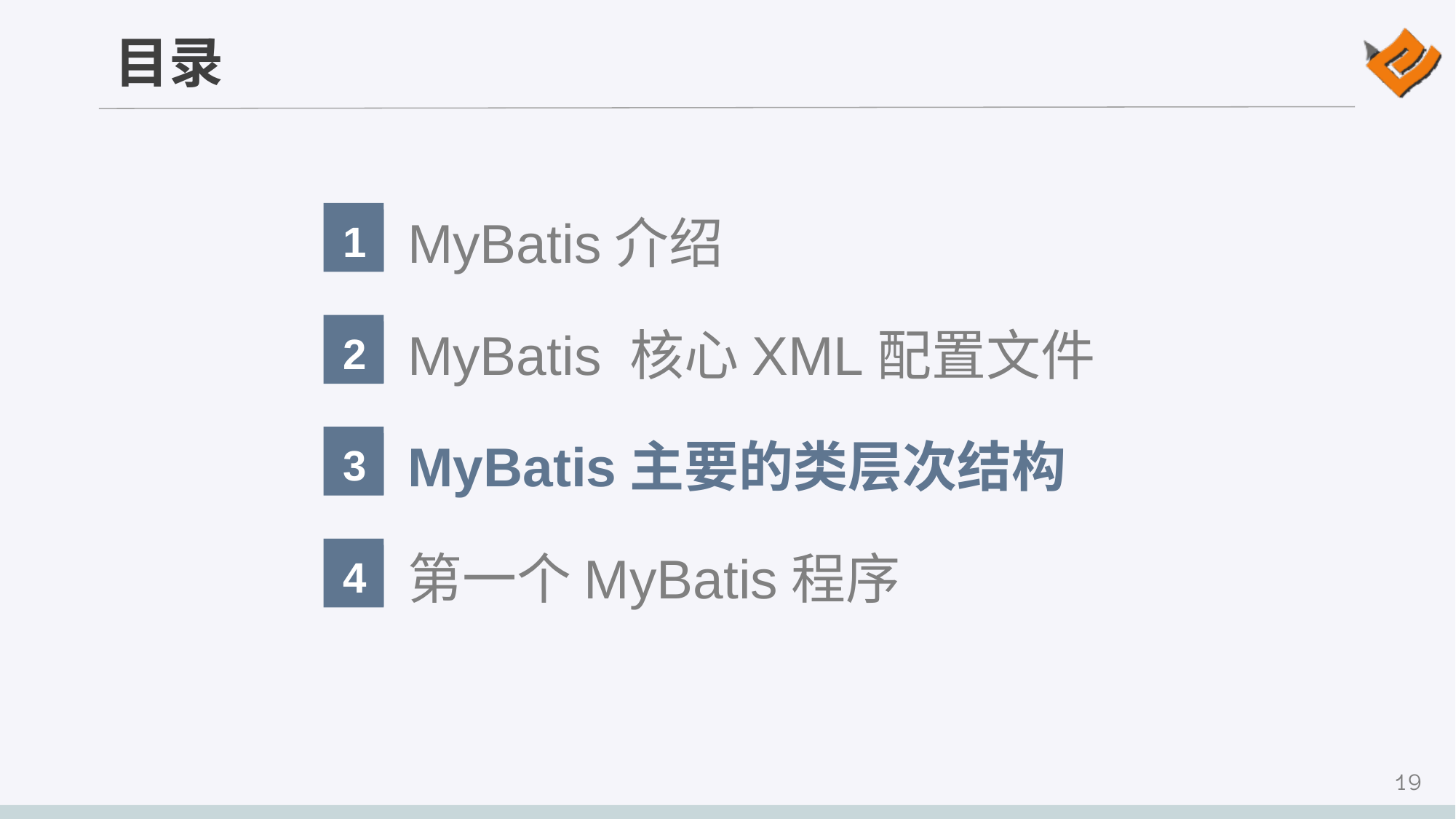

1
MyBatis介绍

2
MyBatis 核心XML配置文件

3
MyBatis主要的类层次结构

4
第一个MyBatis程序